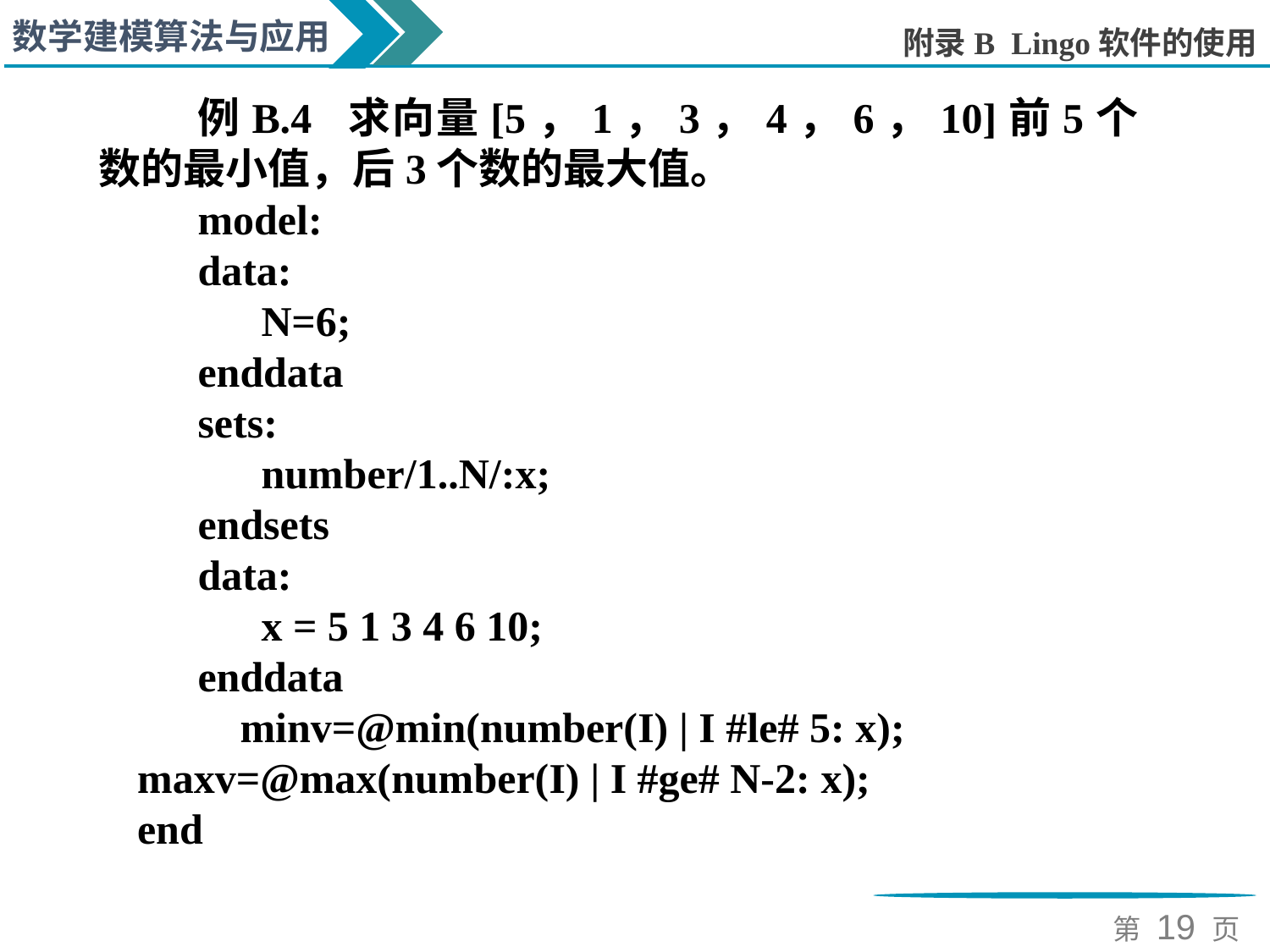

例B.4  求向量[5，1，3，4，6，10]前5个数的最小值，后3个数的最大值。
model:
data:
      N=6;
enddata
sets:
      number/1..N/:x;
endsets
data:
      x = 5 1 3 4 6 10;
enddata
    minv=@min(number(I) | I #le# 5: x);
maxv=@max(number(I) | I #ge# N-2: x);
end